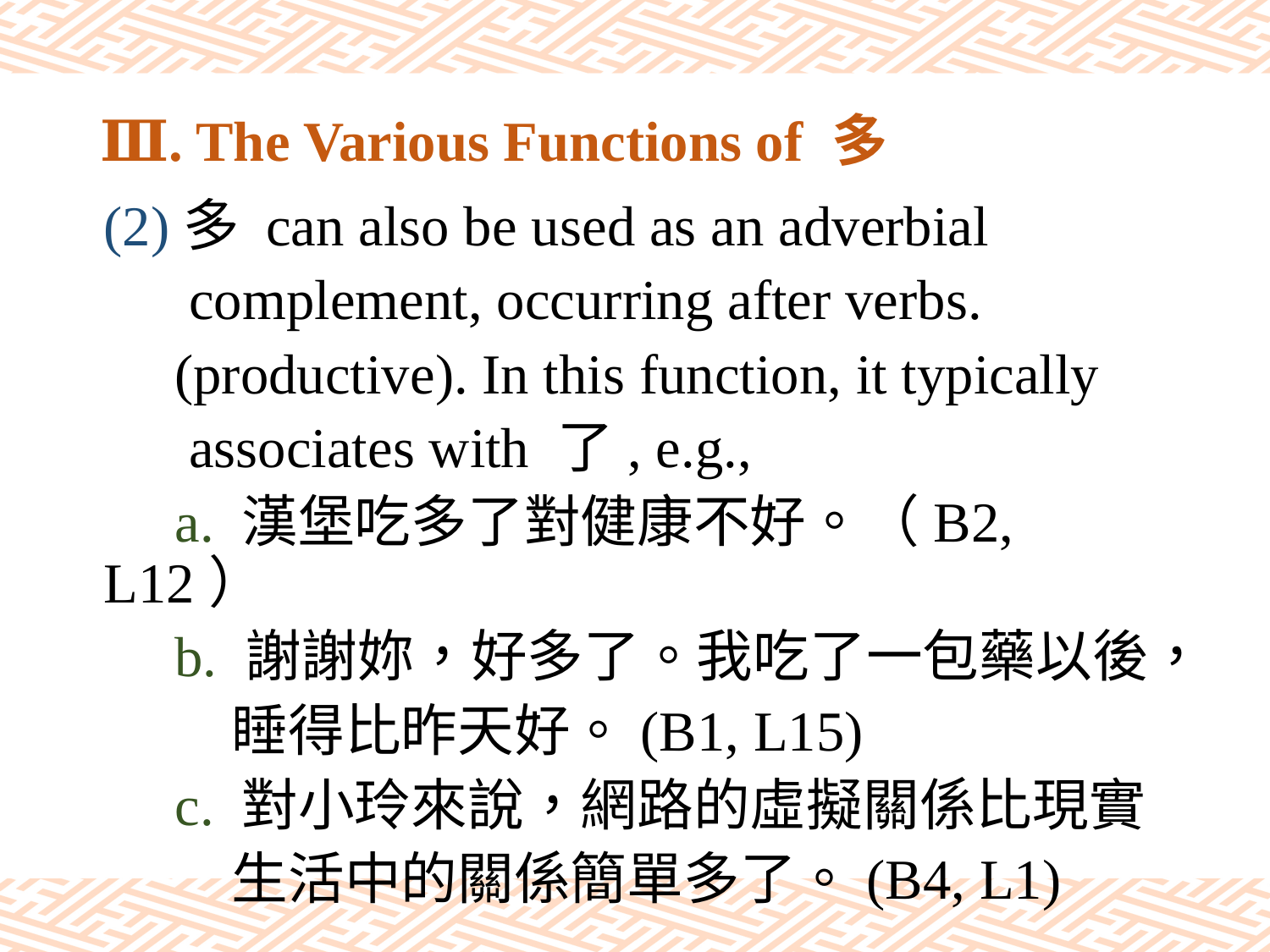

# Ⅲ. The Various Functions of 多
(2)多 can also be used as an adverbial
      complement, occurring after verbs.
     (productive). In this function, it typically
      associates with 了, e.g.,
     a. 漢堡吃多了對健康不好。（B2, L12）
     b. 謝謝妳，好多了。我吃了一包藥以後，
         睡得比昨天好。(B1, L15)
     c. 對小玲來說，網路的虛擬關係比現實
         生活中的關係簡單多了。(B4, L1)